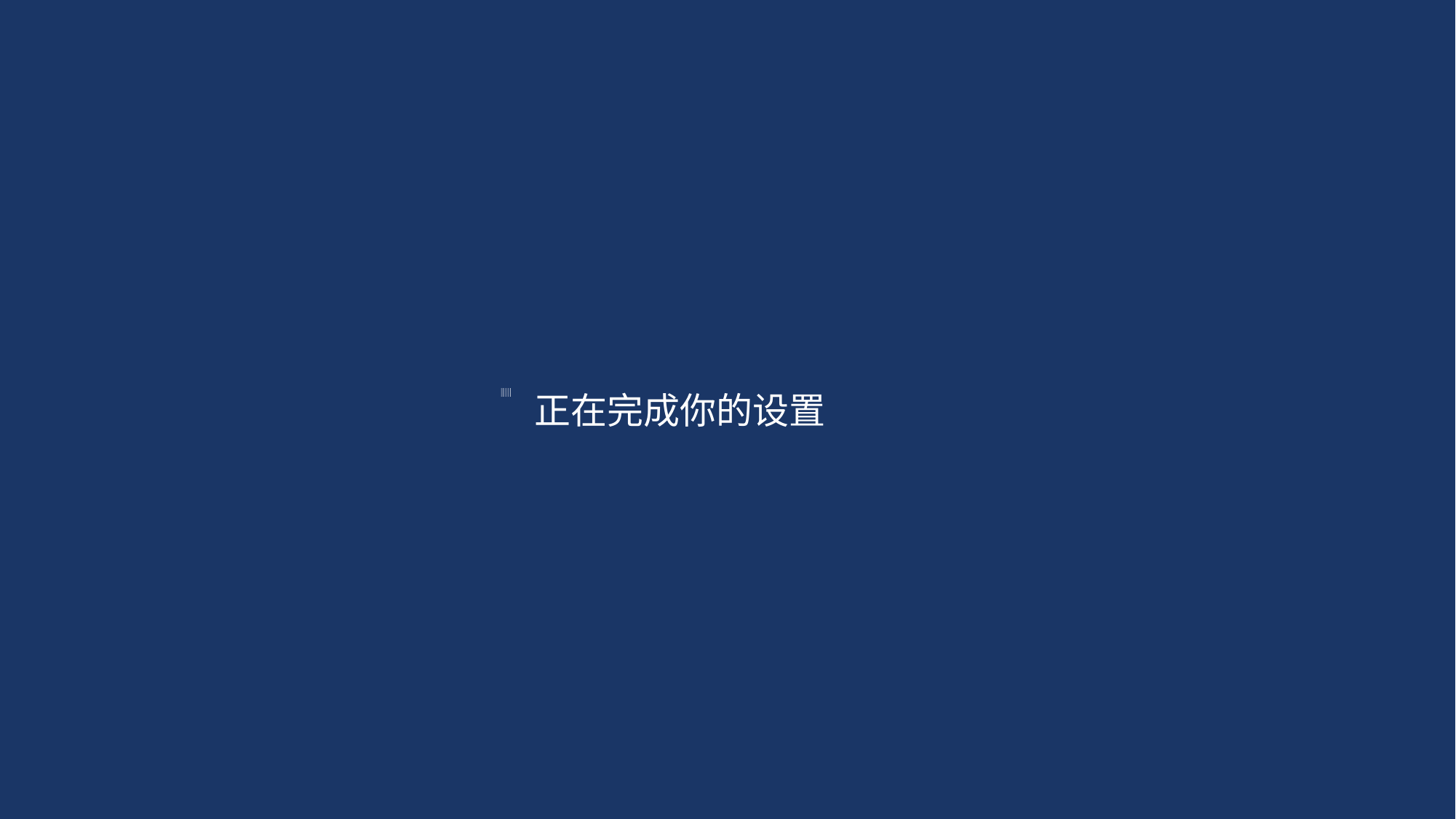

正在完成你的设置
. . . . . .